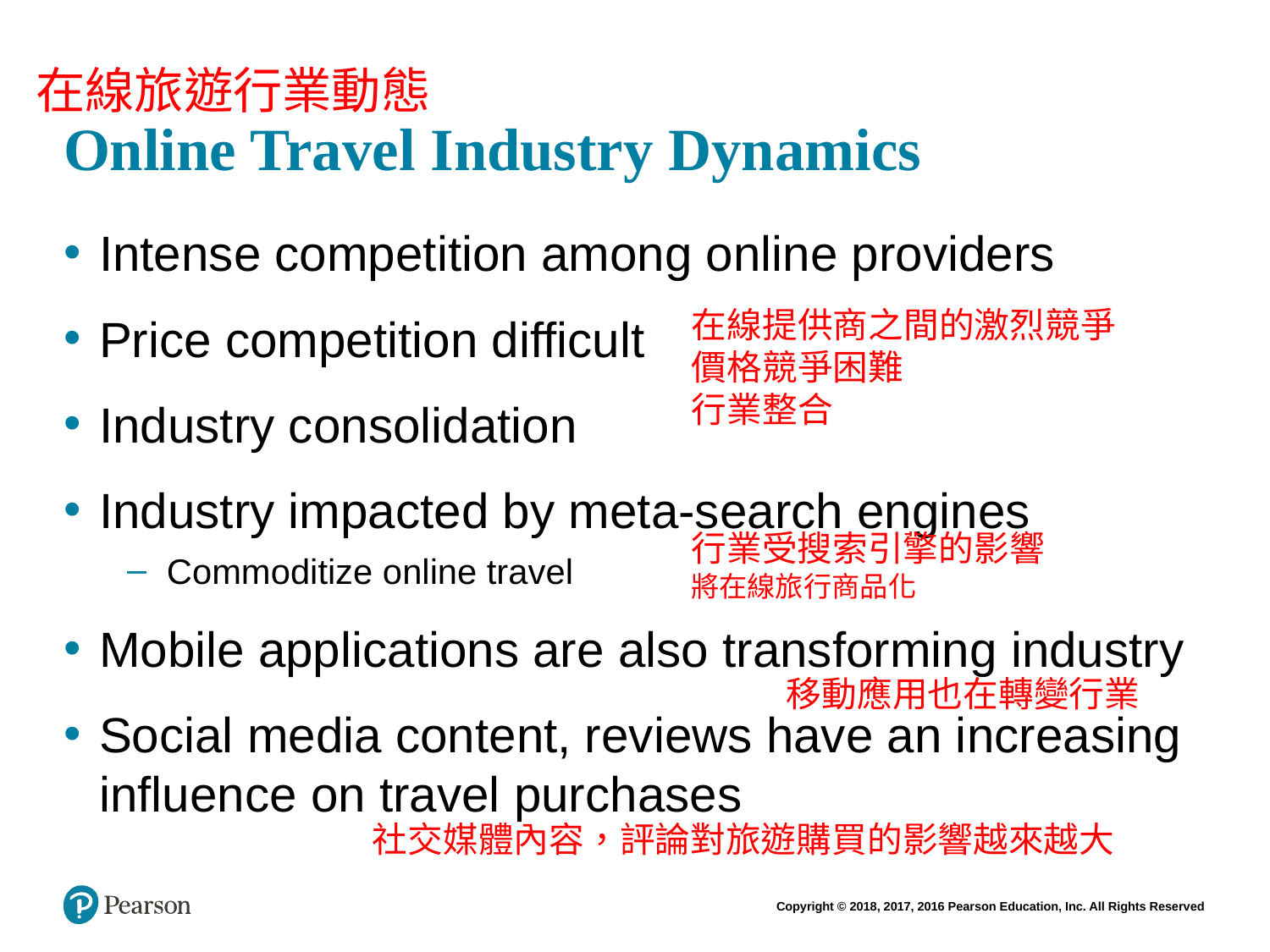

# Online Travel Industry Dynamics
在線旅遊行業動態
Intense competition among online providers
Price competition difficult
Industry consolidation
Industry impacted by meta-search engines
Commoditize online travel
Mobile applications are also transforming industry
Social media content, reviews have an increasing influence on travel purchases
在線提供商之間的激烈競爭
價格競爭困難
行業整合
行業受搜索引擎的影響
將在線旅行商品化
移動應用也在轉變行業
社交媒體內容，評論對旅遊購買的影響越來越大